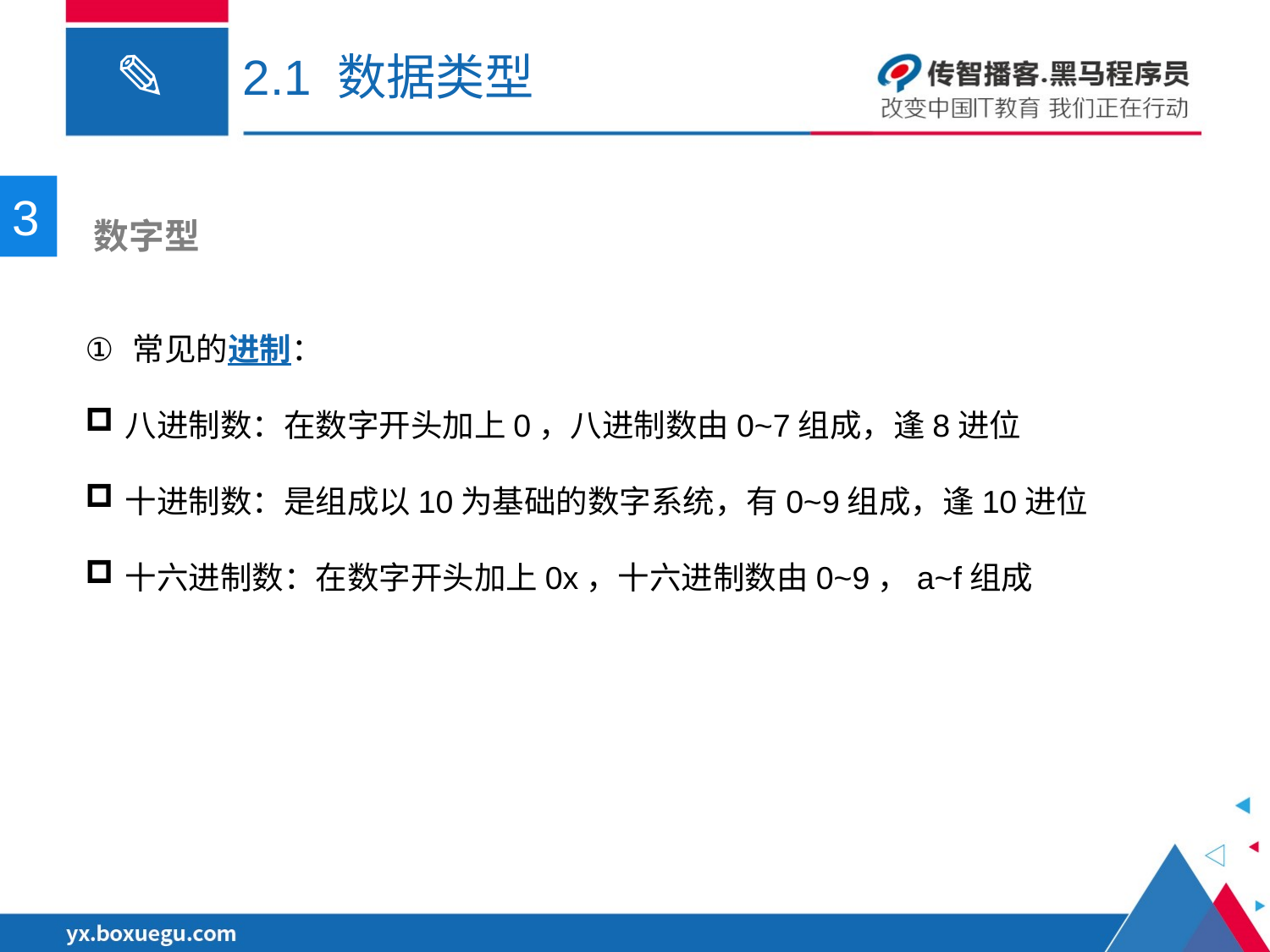

# 2.1 数据类型

3
  数字型
常见的进制：
八进制数：在数字开头加上0，八进制数由0~7组成，逢8进位
十进制数：是组成以10为基础的数字系统，有0~9组成，逢10进位
十六进制数：在数字开头加上0x，十六进制数由0~9，a~f组成